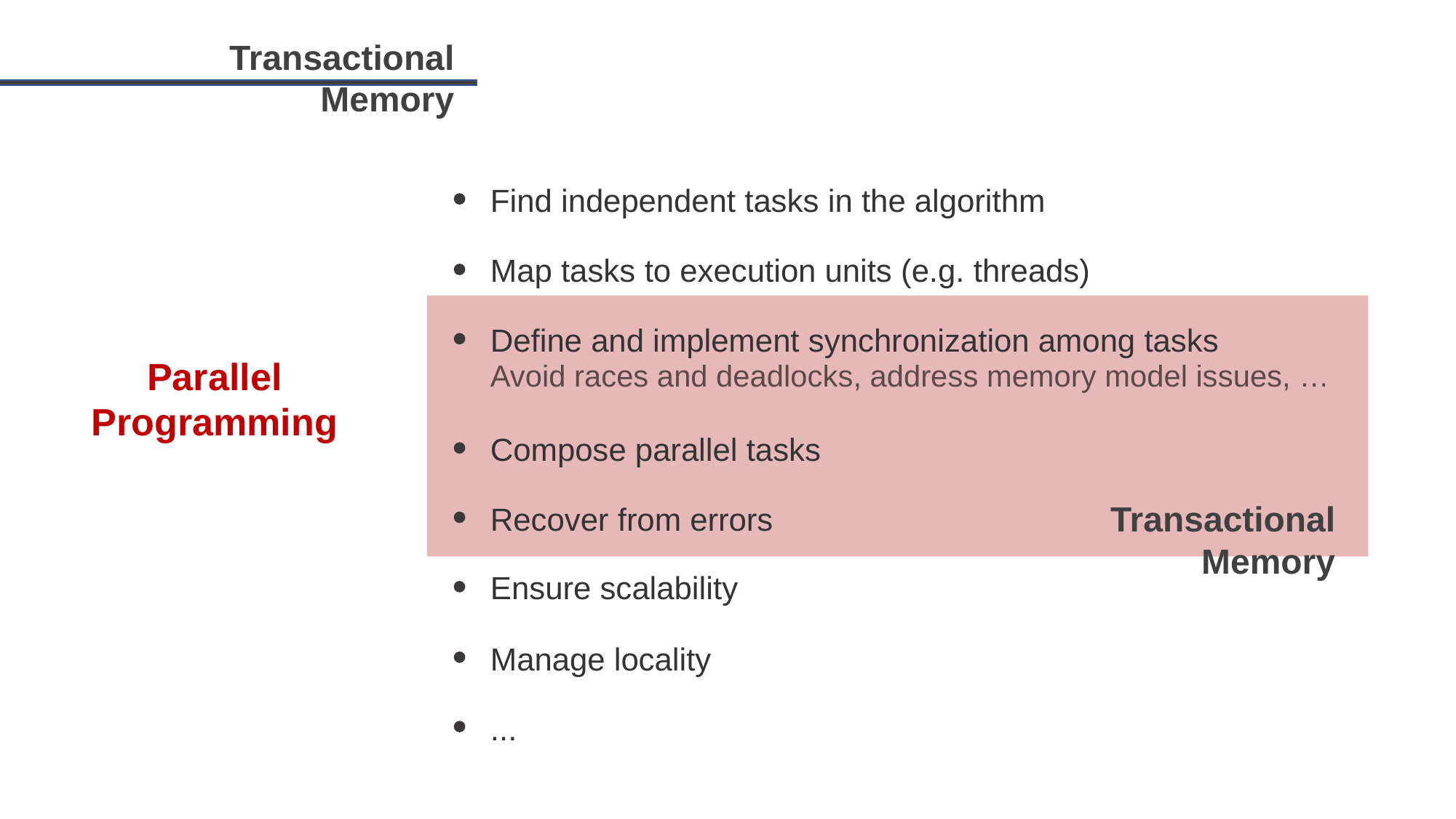

Transactional Memory

TM（Transactional Memory），事务内存。
Find independent tasks in the algorithm

Map tasks to execution units (e.g. threads)

Define and implement synchronization among tasks

Parallel Programming
Avoid races and deadlocks, address memory model issues, …
Compose parallel tasks

Transactional Memory
Recover from errors

Ensure scalability

Manage locality

...